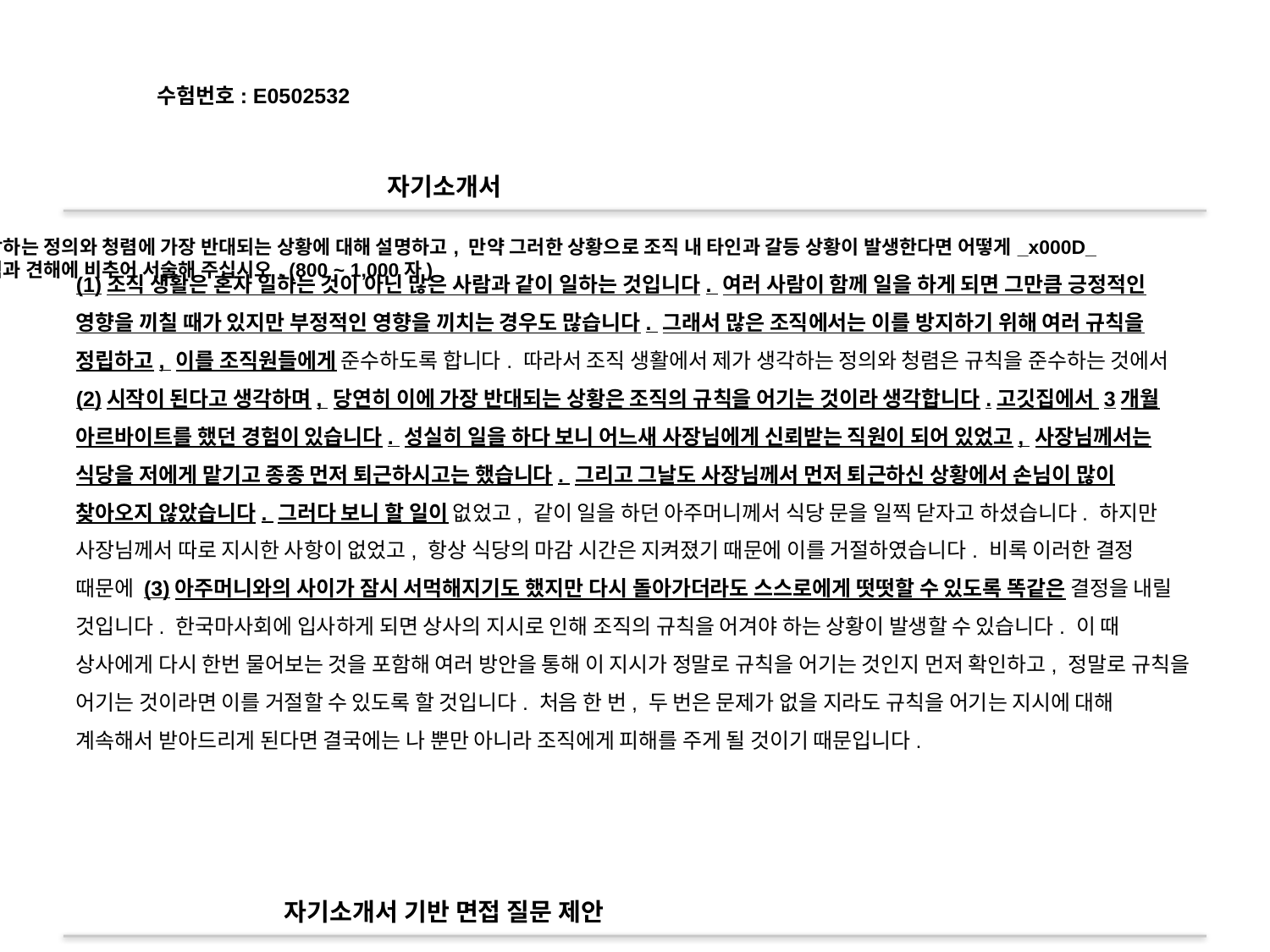

수험번호: E0502532
#

자기소개서

조직 생활에서 본인이 생각하는 정의와 청렴에 가장 반대되는 상황에 대해 설명하고, 만약 그러한 상황으로 조직 내 타인과 갈등 상황이 발생한다면 어떻게_x000D_
대처할 것인지 본인의 경험과 견해에 비추어 서술해 주십시오. (800 ~ 1,000자)

(1)조직 생활은 혼자 일하는 것이 아닌 많은 사람과 같이 일하는 것입니다. 여러 사람이 함께 일을 하게 되면 그만큼 긍정적인 영향을 끼칠 때가 있지만 부정적인 영향을 끼치는 경우도 많습니다. 그래서 많은 조직에서는 이를 방지하기 위해 여러 규칙을 정립하고, 이를 조직원들에게 준수하도록 합니다. 따라서 조직 생활에서 제가 생각하는 정의와 청렴은 규칙을 준수하는 것에서 (2)시작이 된다고 생각하며, 당연히 이에 가장 반대되는 상황은 조직의 규칙을 어기는 것이라 생각합니다.고깃집에서 3개월 아르바이트를 했던 경험이 있습니다. 성실히 일을 하다 보니 어느새 사장님에게 신뢰받는 직원이 되어 있었고, 사장님께서는 식당을 저에게 맡기고 종종 먼저 퇴근하시고는 했습니다. 그리고 그날도 사장님께서 먼저 퇴근하신 상황에서 손님이 많이 찾아오지 않았습니다. 그러다 보니 할 일이 없었고, 같이 일을 하던 아주머니께서 식당 문을 일찍 닫자고 하셨습니다. 하지만 사장님께서 따로 지시한 사항이 없었고, 항상 식당의 마감 시간은 지켜졌기 때문에 이를 거절하였습니다. 비록 이러한 결정 때문에 (3)아주머니와의 사이가 잠시 서먹해지기도 했지만 다시 돌아가더라도 스스로에게 떳떳할 수 있도록 똑같은 결정을 내릴 것입니다. 한국마사회에 입사하게 되면 상사의 지시로 인해 조직의 규칙을 어겨야 하는 상황이 발생할 수 있습니다. 이 때 상사에게 다시 한번 물어보는 것을 포함해 여러 방안을 통해 이 지시가 정말로 규칙을 어기는 것인지 먼저 확인하고, 정말로 규칙을 어기는 것이라면 이를 거절할 수 있도록 할 것입니다. 처음 한 번, 두 번은 문제가 없을 지라도 규칙을 어기는 지시에 대해 계속해서 받아드리게 된다면 결국에는 나 뿐만 아니라 조직에게 피해를 주게 될 것이기 때문입니다.

자기소개서 기반 면접 질문 제안

(1) 조직 생활에서 정의와 청렴의 중요성을 어떻게 인식하게 되었나요?
(2) 고깃집 아르바이트 경험에서 얻은 교훈이 향후 업무에 어떻게 적용될 것이라 생각하나요?
(3) 상사의 부당한 지시를 받았을 때, 이를 해결하는 구체적인 방법은 무엇인가요?